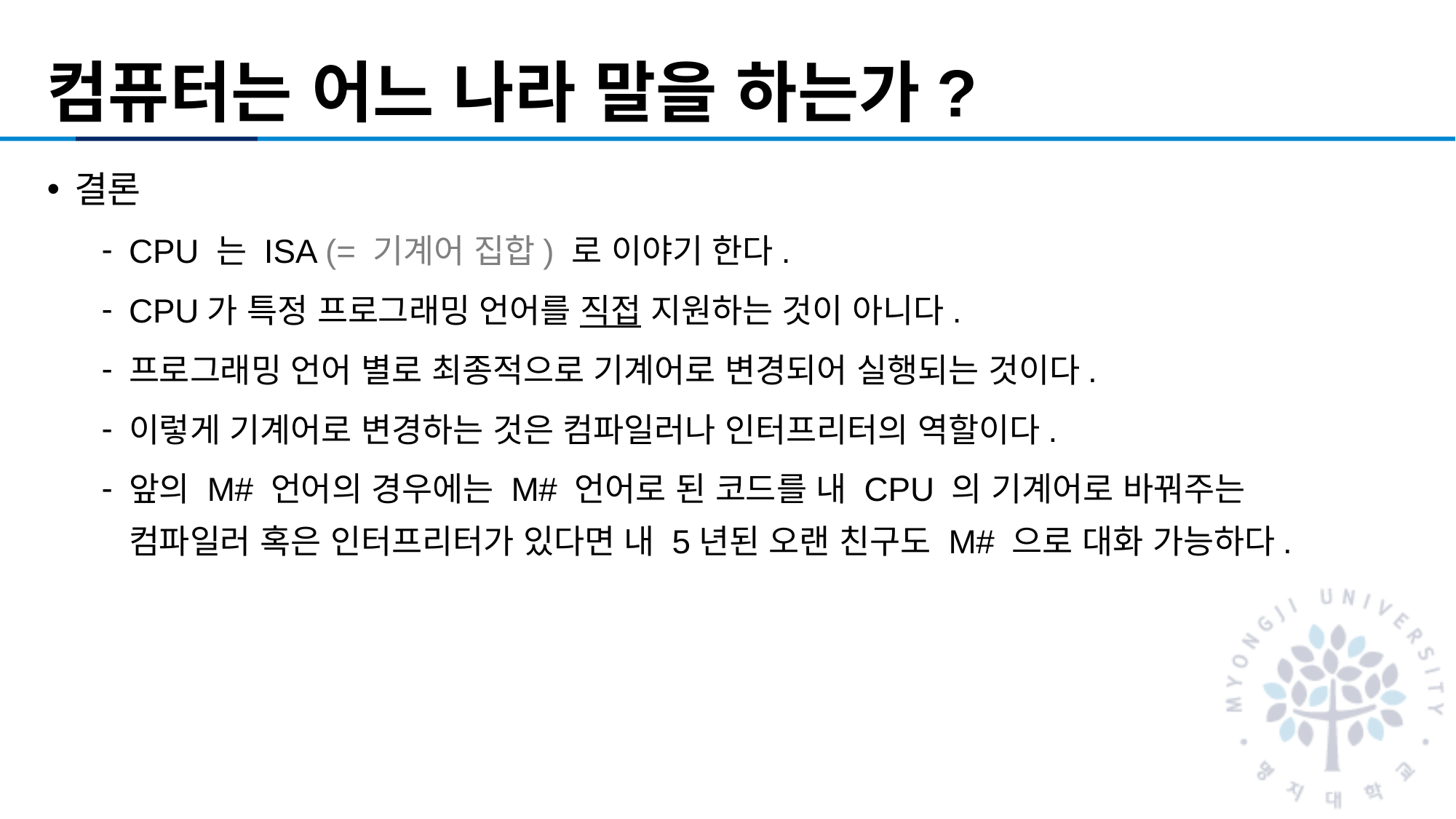

# 컴퓨터는 어느 나라 말을 하는가?
결론
CPU 는 ISA (= 기계어 집합) 로 이야기 한다.
CPU가 특정 프로그래밍 언어를 직접 지원하는 것이 아니다.
프로그래밍 언어 별로 최종적으로 기계어로 변경되어 실행되는 것이다.
이렇게 기계어로 변경하는 것은 컴파일러나 인터프리터의 역할이다.
앞의 M# 언어의 경우에는 M# 언어로 된 코드를 내 CPU 의 기계어로 바꿔주는
컴파일러 혹은 인터프리터가 있다면 내 5년된 오랜 친구도 M# 으로 대화 가능하다.